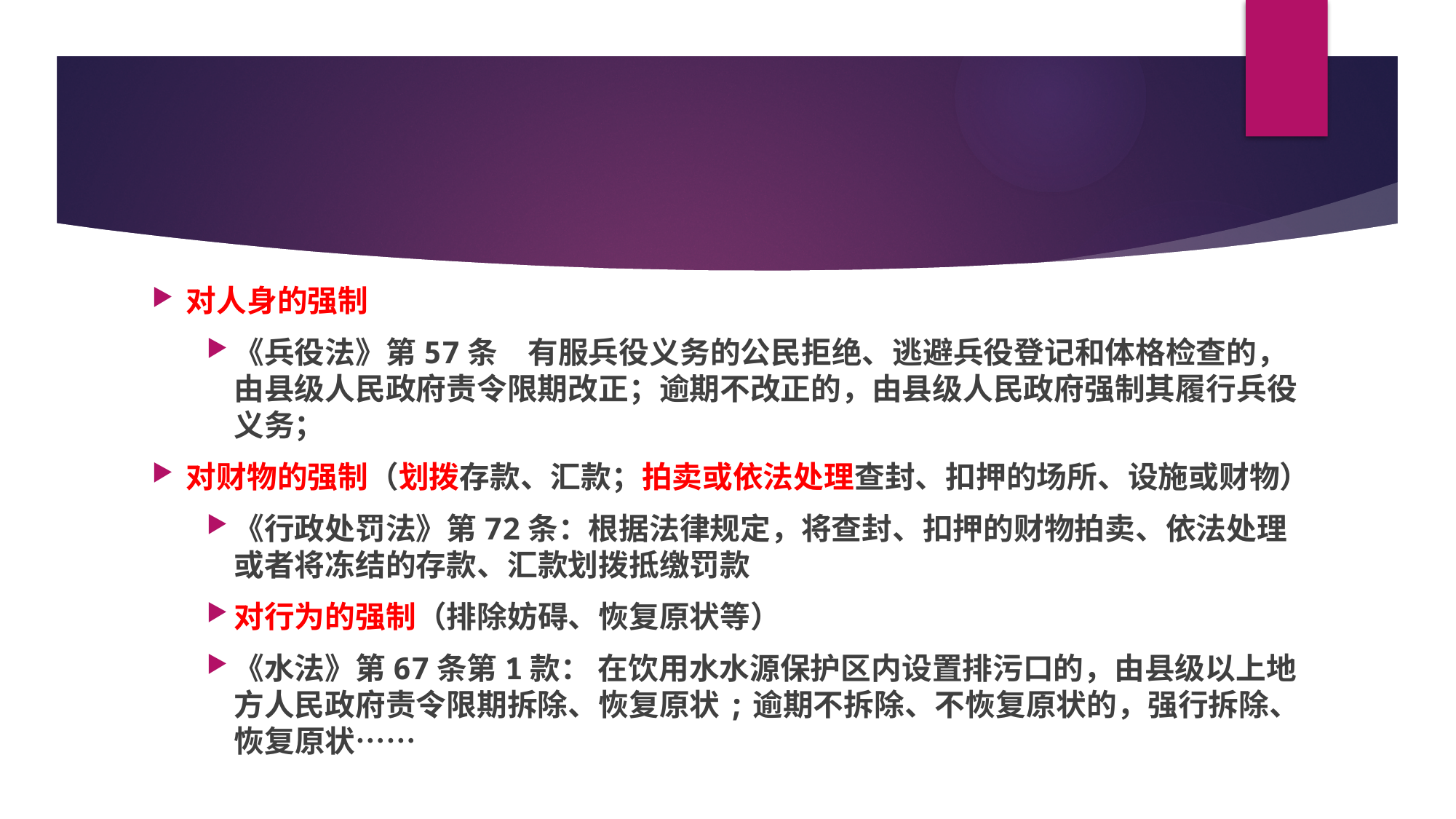

#
对人身的强制
《兵役法》第57条　有服兵役义务的公民拒绝、逃避兵役登记和体格检查的，由县级人民政府责令限期改正；逾期不改正的，由县级人民政府强制其履行兵役义务；
对财物的强制（划拨存款、汇款；拍卖或依法处理查封、扣押的场所、设施或财物）
《行政处罚法》第72条：根据法律规定，将查封、扣押的财物拍卖、依法处理或者将冻结的存款、汇款划拨抵缴罚款
对行为的强制（排除妨碍、恢复原状等）
《水法》第67条第1款： 在饮用水水源保护区内设置排污口的，由县级以上地方人民政府责令限期拆除、恢复原状;逾期不拆除、不恢复原状的，强行拆除、恢复原状……